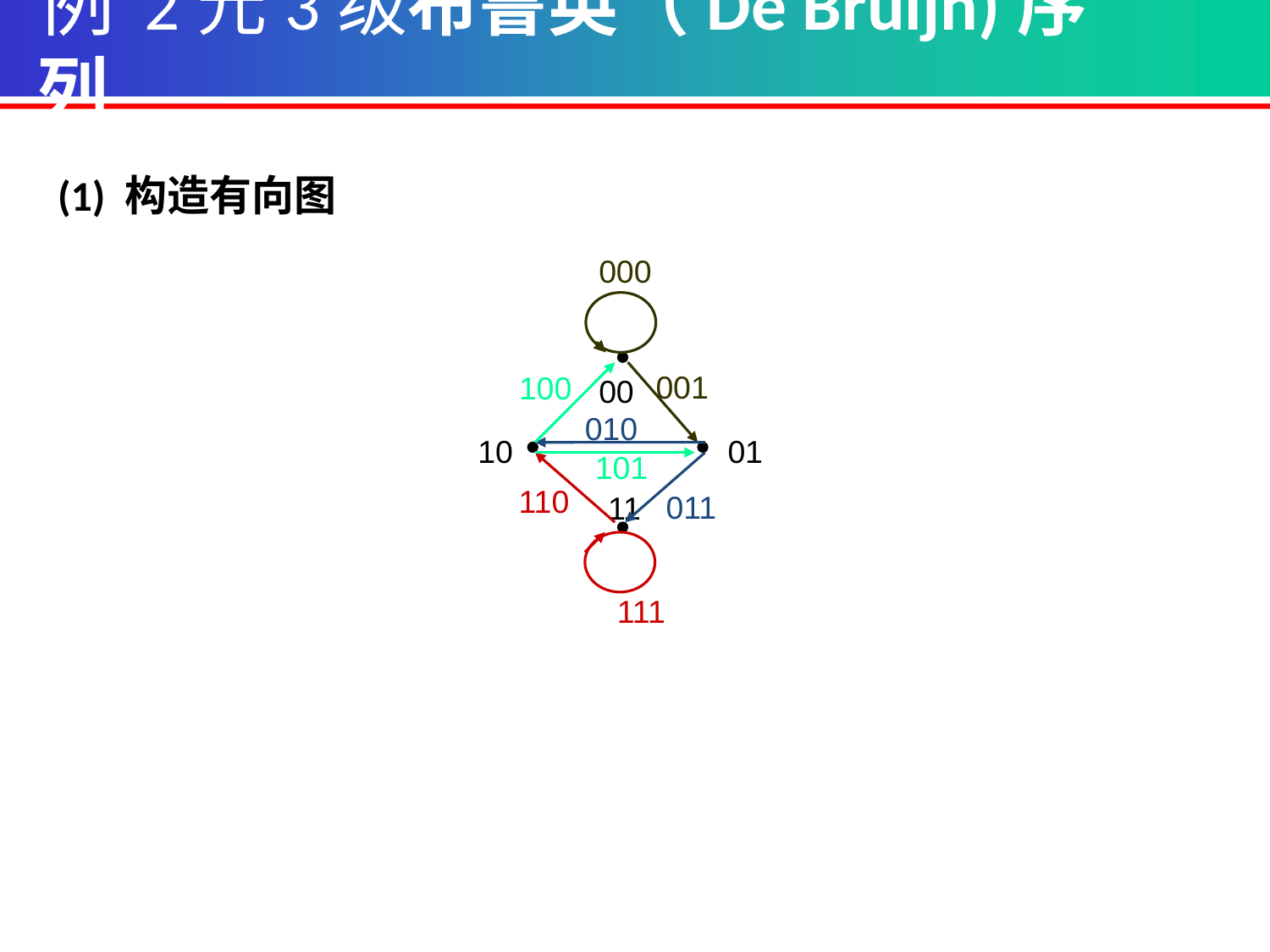

例  2元3级布鲁英（De Bruijn)序列
(1) 构造有向图
000

001

00
10
01

11

100

010
101

110
011

111